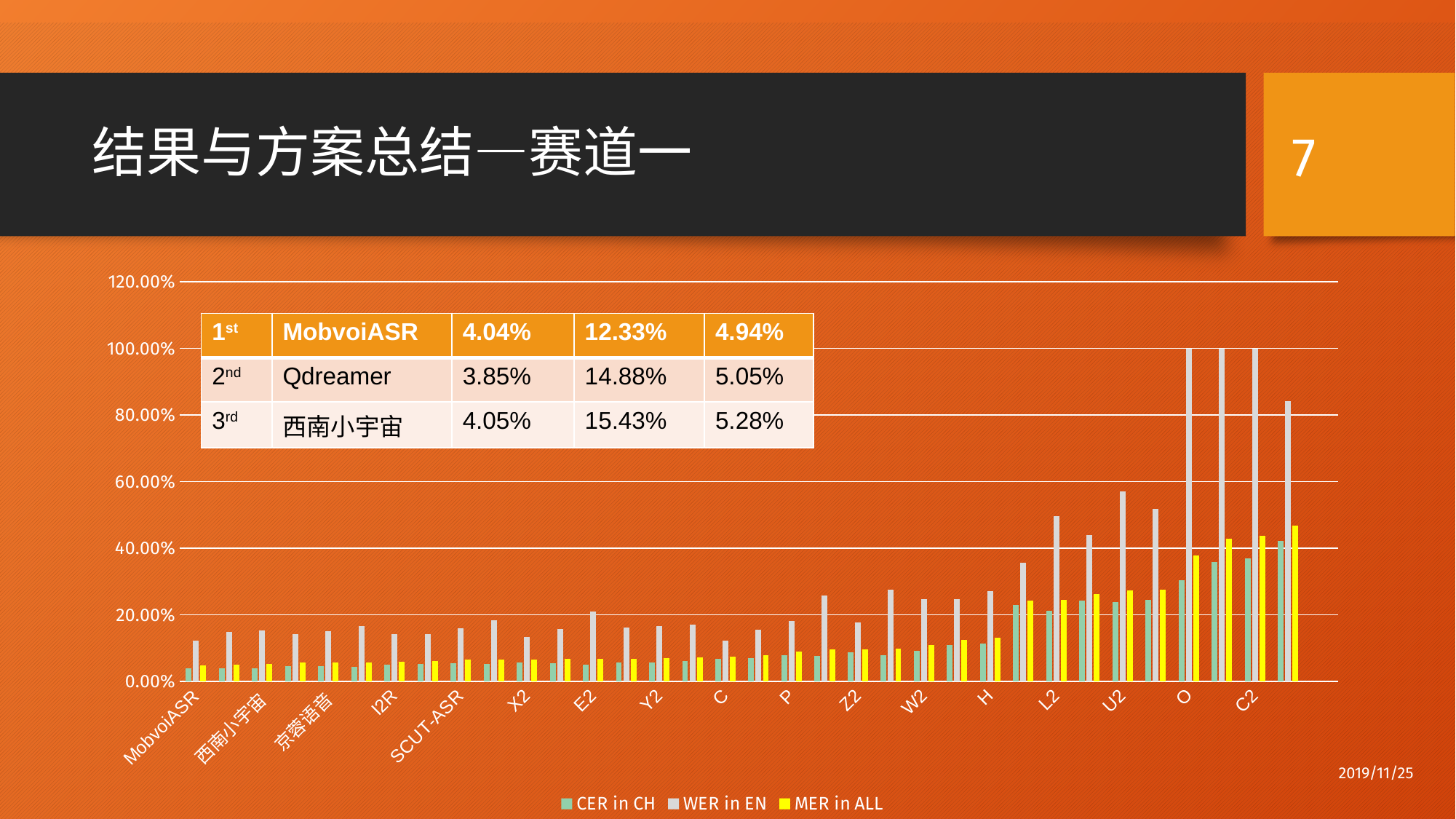

7
# 结果与方案总结—赛道一

### Chart

| Category | CER in CH | WER in EN | MER in ALL |
|---|---|---|---|
| MobvoiASR | 0.0404 | 0.1233 | 0.0494 |
| Qdreamer | 0.0385 | 0.1488 | 0.0505 |
| 西南小宇宙 | 0.0405 | 0.1543 | 0.0528 |
| 苏州上下文 | 0.0461 | 0.1433 | 0.0566 |
| 京蓉语音 | 0.046 | 0.1506 | 0.0574 |
| vivo语音识别 | 0.045 | 0.1663 | 0.0581 |
| I2R | 0.0495 | 0.1432 | 0.0597 |
| Paopao | 0.0522 | 0.1414 | 0.0619 |
| SCUT-ASR | 0.0543 | 0.1599 | 0.0657 |
| royalflush | 0.0518 | 0.1837 | 0.0661 |
| X2 | 0.0577 | 0.1346 | 0.0661 |
| Q2 | 0.0558 | 0.1585 | 0.0669 |
| E2 | 0.0511 | 0.2092 | 0.0683 |
| L | 0.0569 | 0.1625 | 0.0684 |
| Y2 | 0.0581 | 0.1669 | 0.0699 |
| T | 0.0616 | 0.1698 | 0.0734 |
| C | 0.0687 | 0.1232 | 0.0746 |
| B2 | 0.0705 | 0.1551 | 0.0797 |
| P | 0.0794 | 0.181 | 0.0905 |
| N | 0.0768 | 0.2576 | 0.0965 |
| Z2 | 0.0868 | 0.1768 | 0.0966 |
| I | 0.0781 | 0.2757 | 0.0996 |
| W2 | 0.0931 | 0.2476 | 0.1099 |
| I2 | 0.1098 | 0.2464 | 0.1246 |
| H | 0.1142 | 0.2711 | 0.1312 |
| D | 0.2294 | 0.3563 | 0.2432 |
| L2 | 0.2133 | 0.4959 | 0.244 |
| A | 0.242 | 0.4386 | 0.2633 |
| U2 | 0.2378 | 0.571 | 0.2739 |
| V2 | 0.2455 | 0.5178 | 0.2751 |
| O | 0.3036 | 1.0 | 0.3792 |
| J2 | 0.3595 | 1.0 | 0.429 |
| C2 | 0.3699 | 0.9994 | 0.4382 |
| R2 | 0.422 | 0.8416 | 0.4676 |
| 1st | MobvoiASR | 4.04% | 12.33% | 4.94% |
| --- | --- | --- | --- | --- |
| 2nd | Qdreamer | 3.85% | 14.88% | 5.05% |
| 3rd | 西南小宇宙 | 4.05% | 15.43% | 5.28% |
2019/11/25